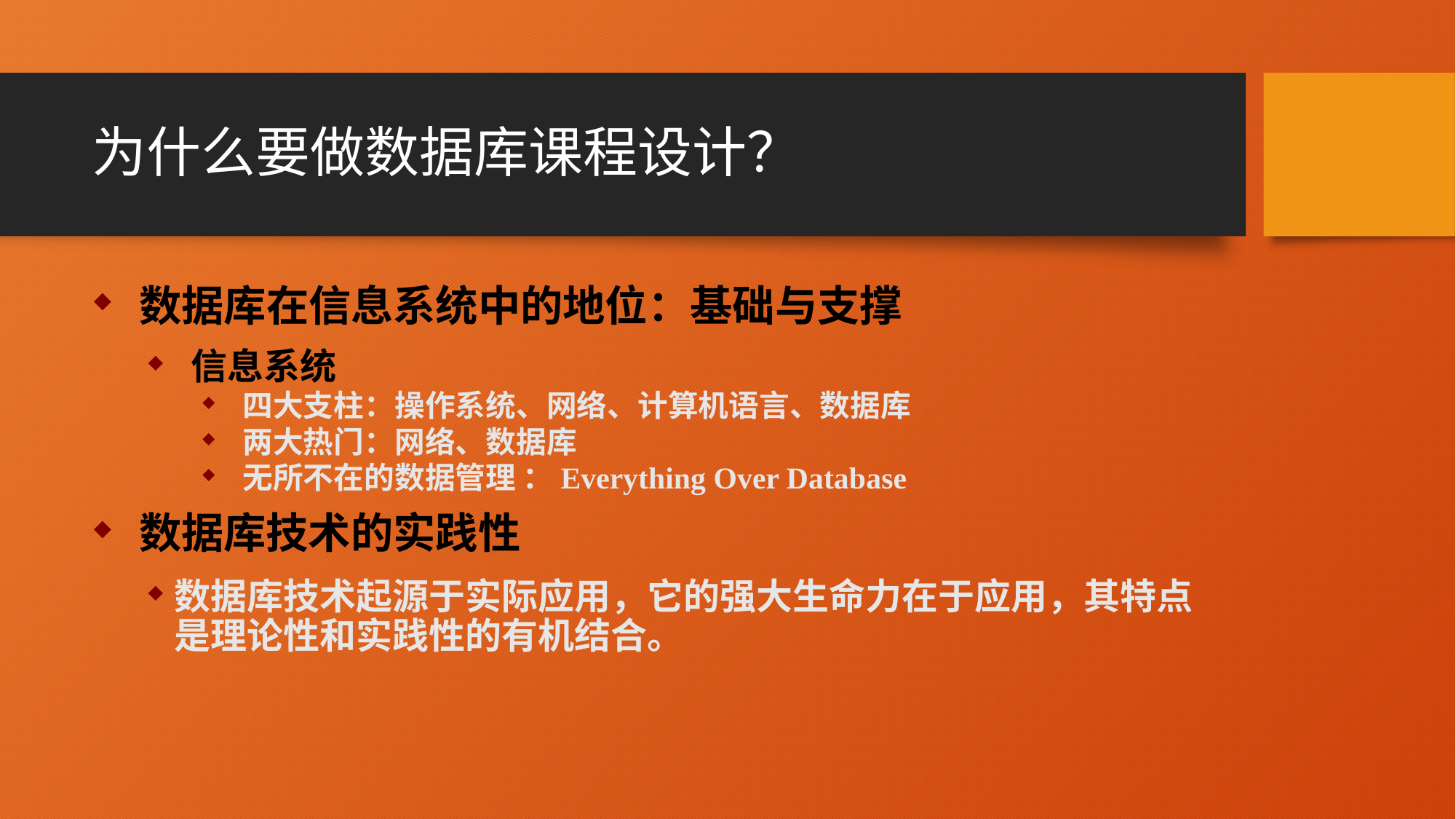

# 为什么要做数据库课程设计？
 数据库在信息系统中的地位：基础与支撑
 信息系统
 四大支柱：操作系统、网络、计算机语言、数据库
 两大热门：网络、数据库
 无所不在的数据管理 ：Everything Over Database
 数据库技术的实践性
数据库技术起源于实际应用，它的强大生命力在于应用，其特点是理论性和实践性的有机结合。